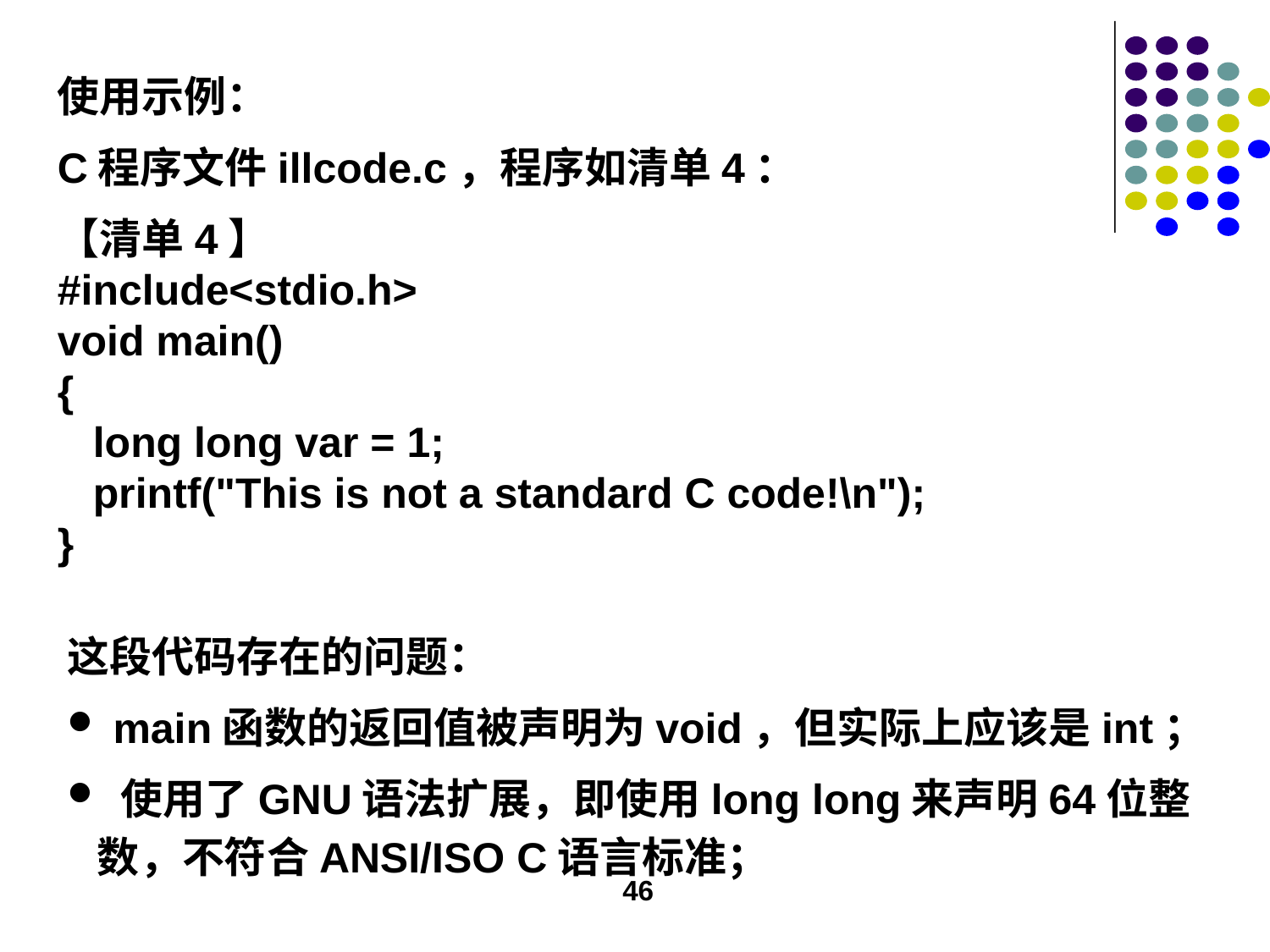

使用示例：
C程序文件illcode.c，程序如清单4：
【清单4】
#include<stdio.h>
void main()
{
   long long var = 1;
   printf("This is not a standard C code!\n");
}
这段代码存在的问题：
 main函数的返回值被声明为void，但实际上应该是int；
 使用了GNU语法扩展，即使用long long来声明64位整数，不符合ANSI/ISO C语言标准；
46